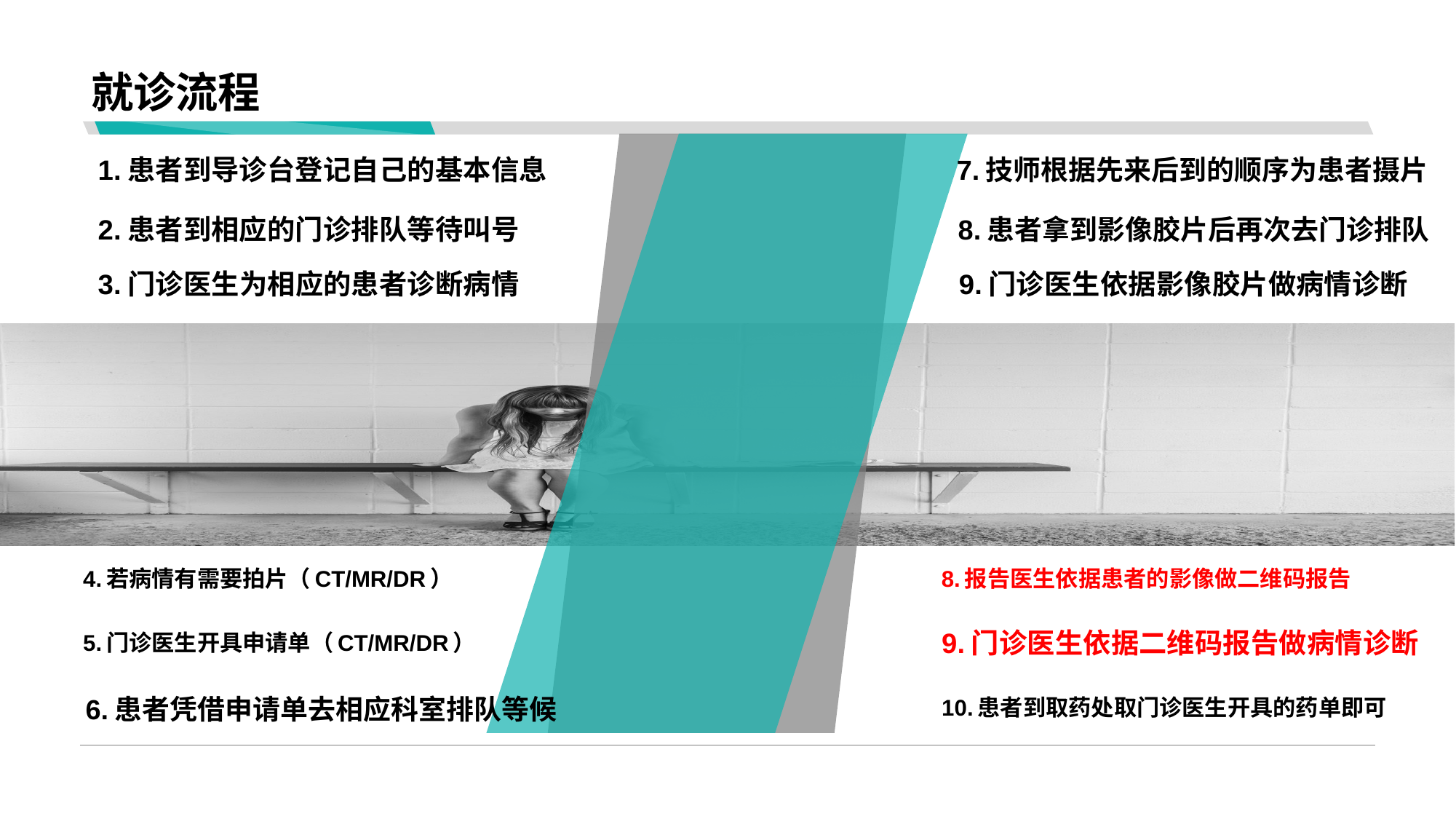

# 就诊流程

1.患者到导诊台登记自己的基本信息
7.技师根据先来后到的顺序为患者摄片
2.患者到相应的门诊排队等待叫号
8.患者拿到影像胶片后再次去门诊排队
3.门诊医生为相应的患者诊断病情
9.门诊医生依据影像胶片做病情诊断
4.若病情有需要拍片（CT/MR/DR）
8.报告医生依据患者的影像做二维码报告
5.门诊医生开具申请单（CT/MR/DR）
9.门诊医生依据二维码报告做病情诊断
10.患者到取药处取门诊医生开具的药单即可
6.患者凭借申请单去相应科室排队等候
4